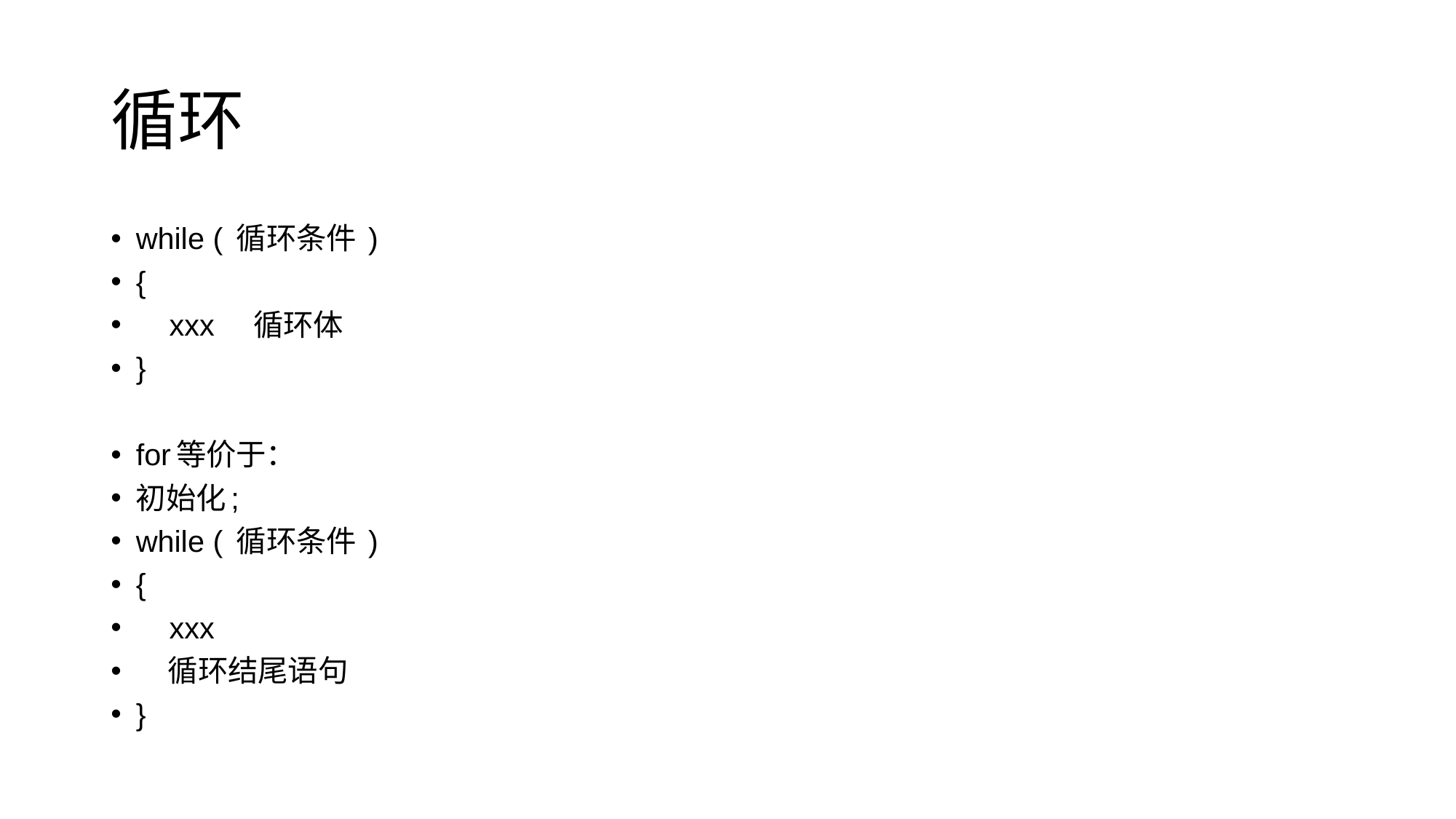

# 循环
while ( 循环条件 )
{
    xxx    循环体
}

for等价于：
初始化;
while ( 循环条件 )
{
    xxx
    循环结尾语句
}